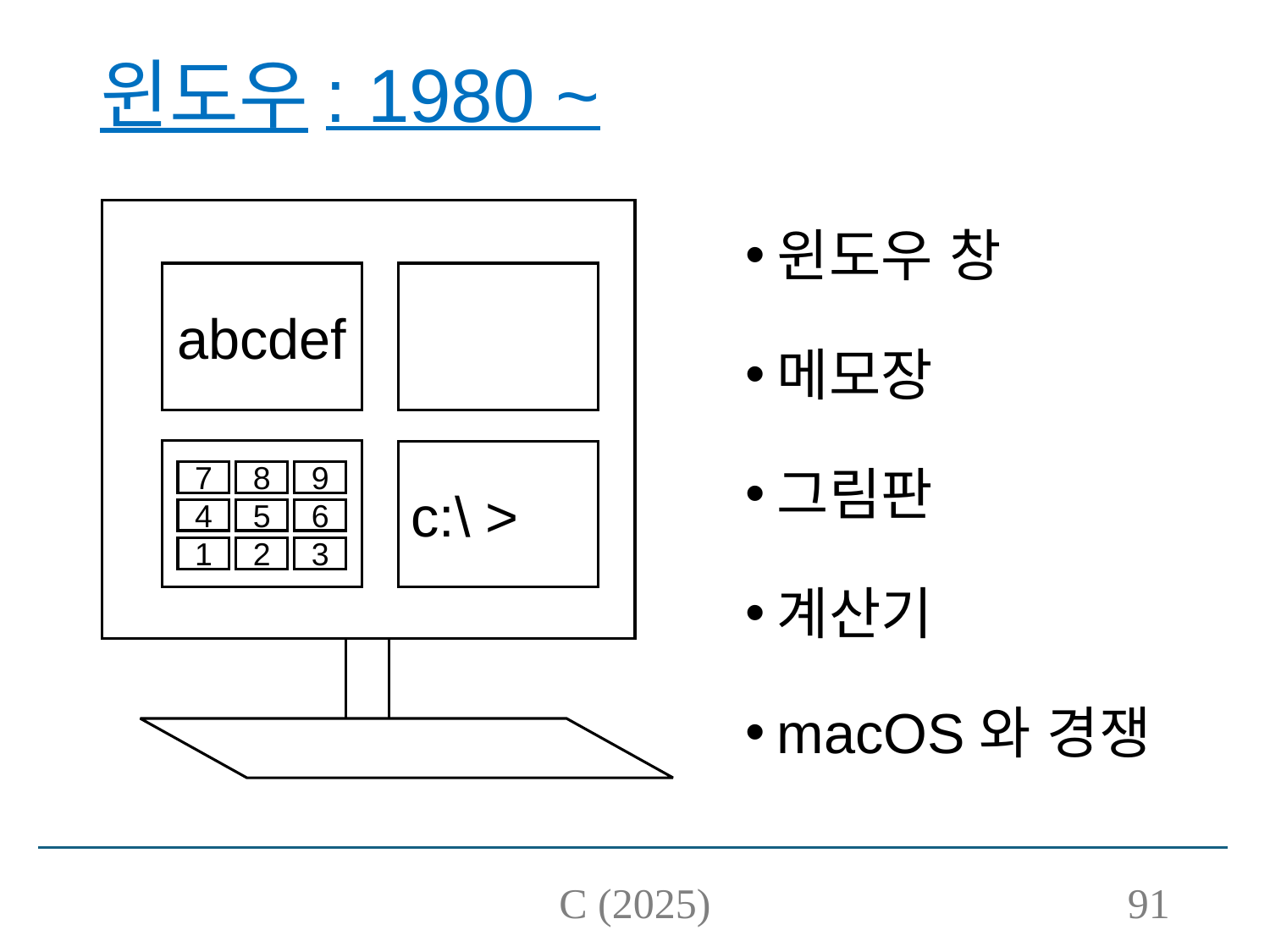

# 윈도우: 1980 ~
윈도우 창
메모장
그림판
계산기
macOS와 경쟁

abcdef

c:\ >
7
8
9
4
5
6
1
2
3

C (2025)
91